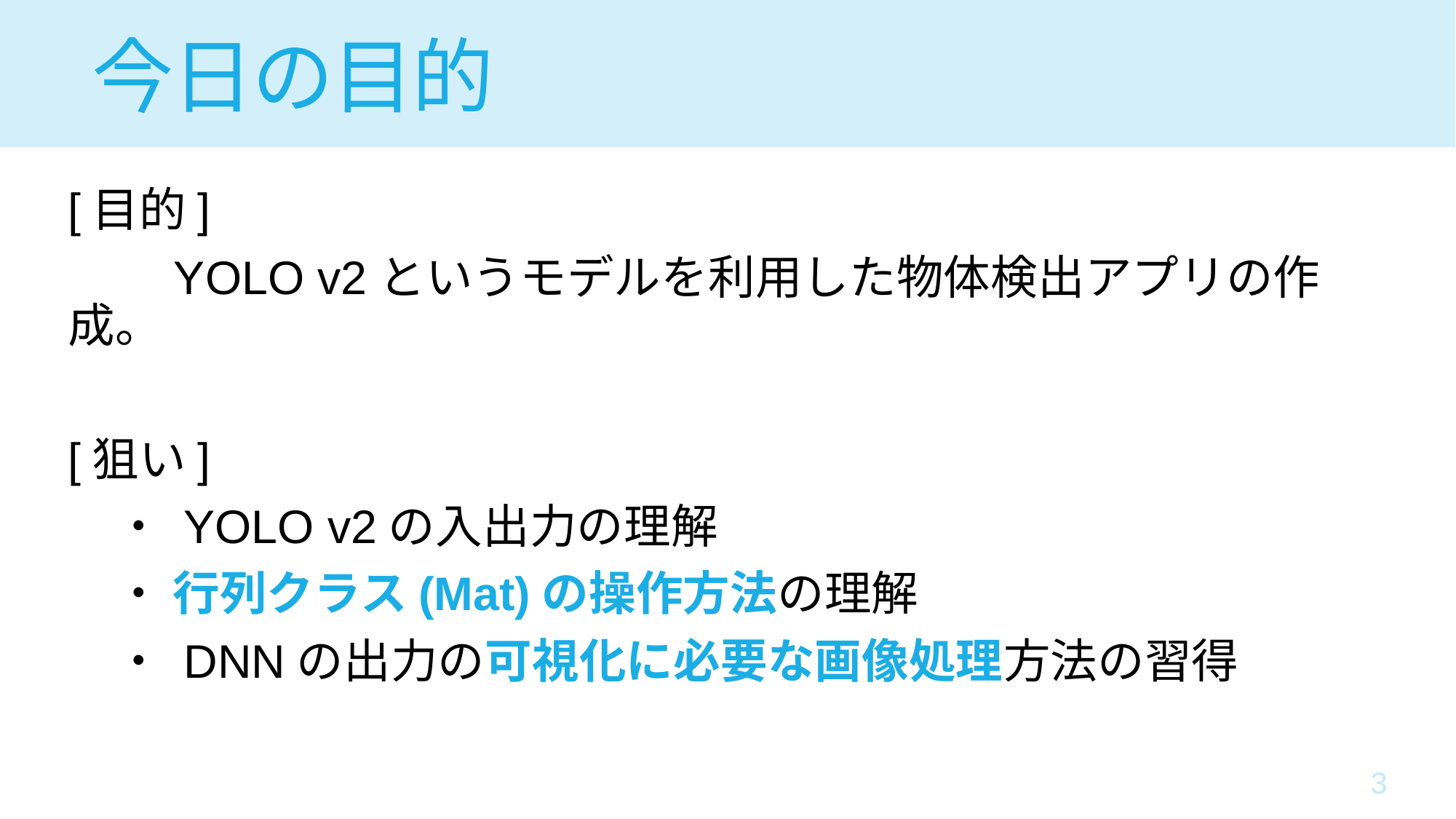

# 今日の目的
[目的]
	YOLO v2というモデルを利用した物体検出アプリの作成。

[狙い]
　・ YOLO v2の入出力の理解
　・ 行列クラス(Mat)の操作方法の理解
　・ DNNの出力の可視化に必要な画像処理方法の習得